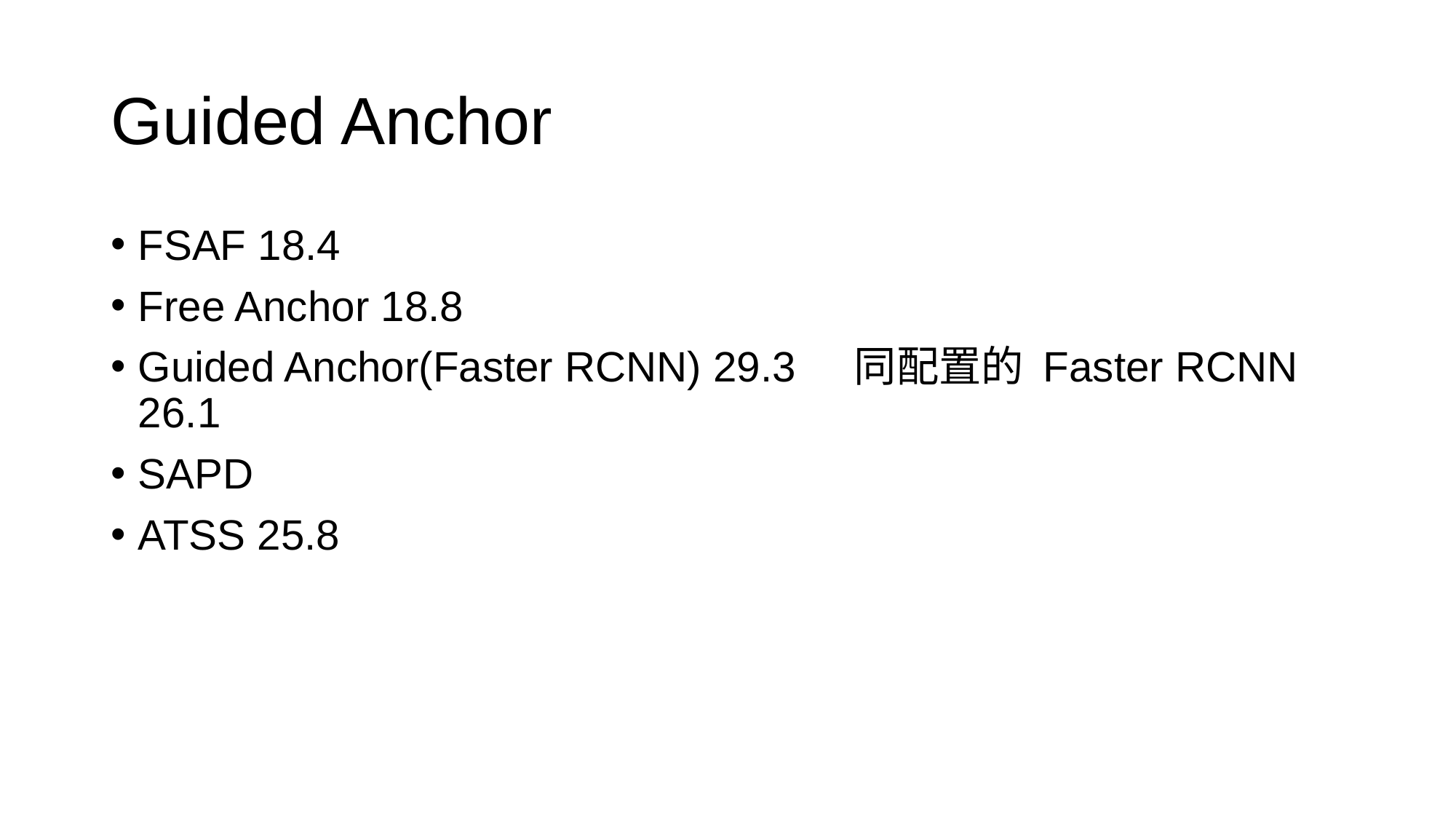

# Guided Anchor
FSAF 18.4
Free Anchor 18.8
Guided Anchor(Faster RCNN) 29.3    同配置的 Faster RCNN 26.1
SAPD
ATSS 25.8